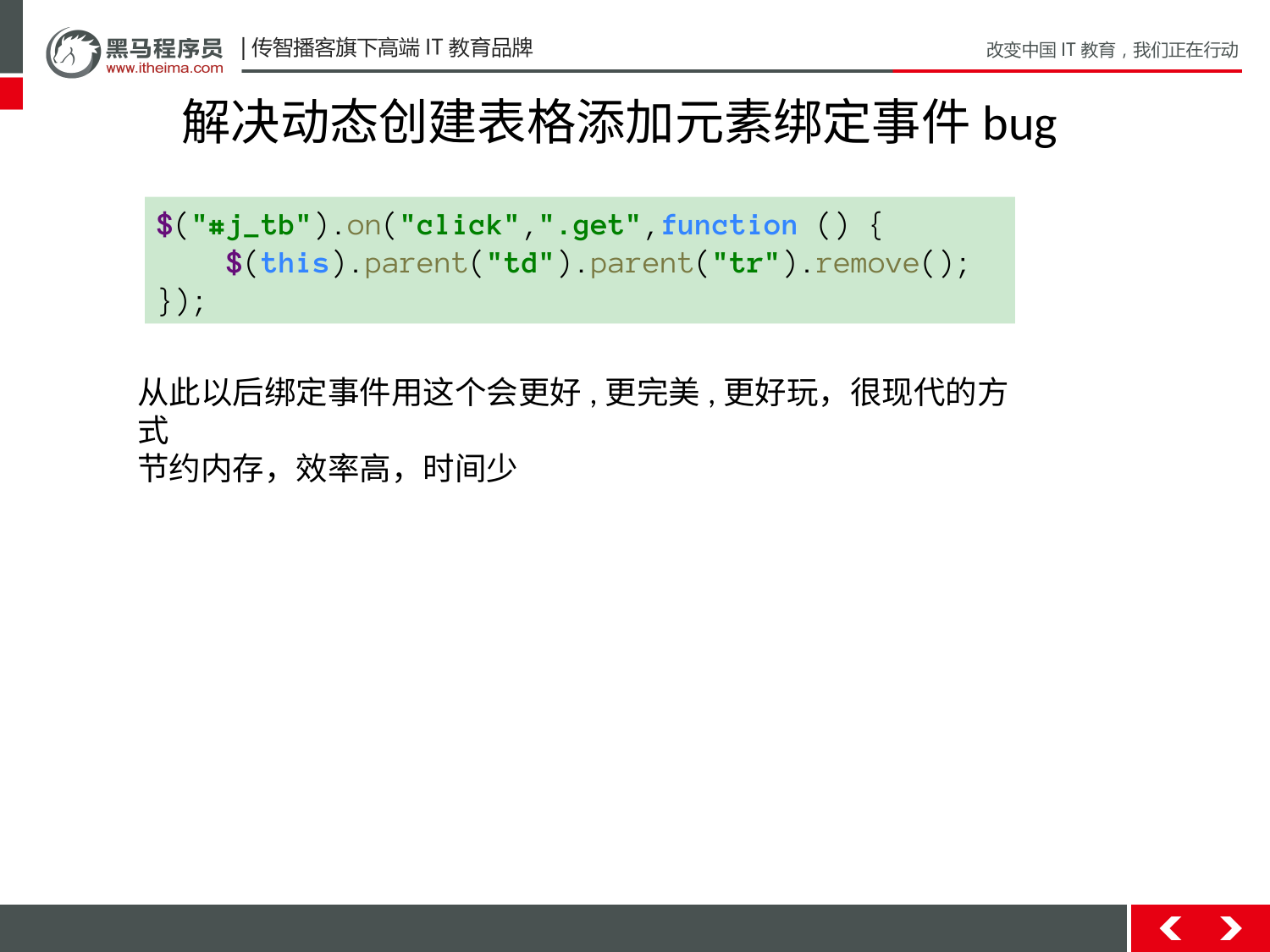

解决动态创建表格添加元素绑定事件bug
$("#j_tb").on("click",".get",function () {
    $(this).parent("td").parent("tr").remove();
});
从此以后绑定事件用这个会更好,更完美,更好玩，很现代的方式
节约内存，效率高，时间少